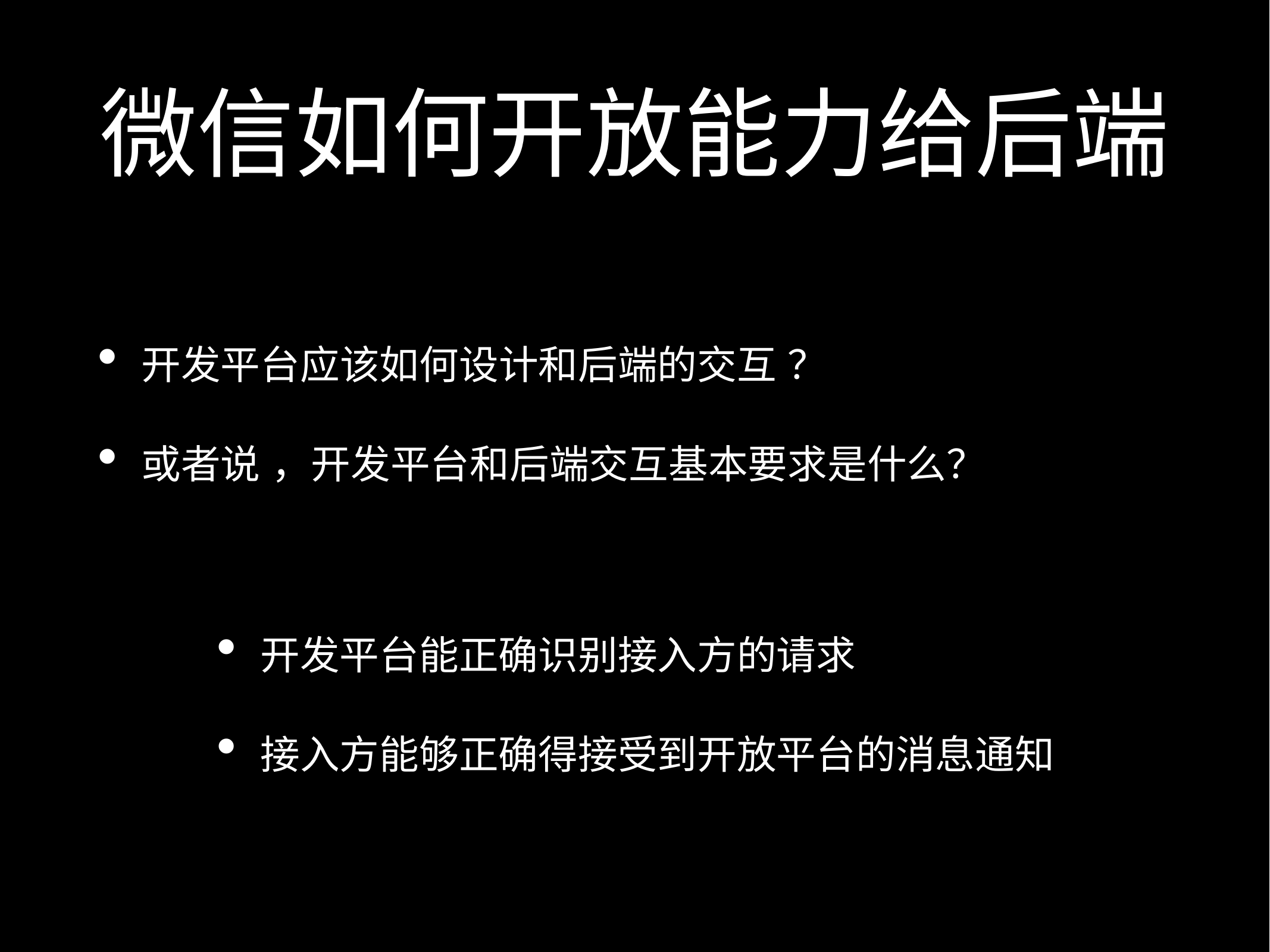

# 微信如何开放能力给后端
开发平台应该如何设计和后端的交互 ？
或者说 ，开发平台和后端交互基本要求是什么？
开发平台能正确识别接入方的请求
接入方能够正确得接受到开放平台的消息通知